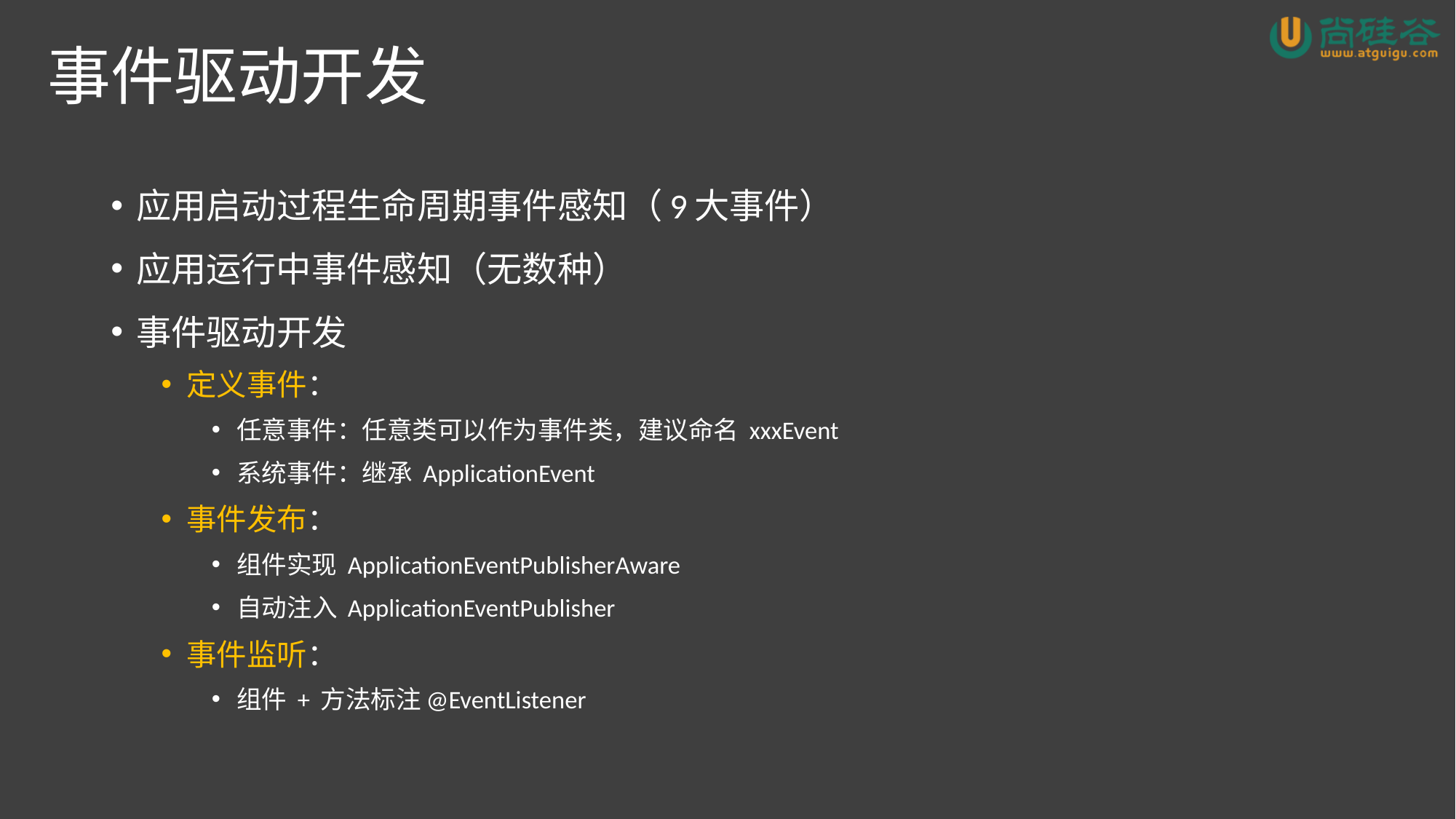

# 事件驱动开发
应用启动过程生命周期事件感知（9大事件）
应用运行中事件感知（无数种）
事件驱动开发
定义事件：
任意事件：任意类可以作为事件类，建议命名 xxxEvent
系统事件：继承 ApplicationEvent
事件发布：
组件实现 ApplicationEventPublisherAware
自动注入 ApplicationEventPublisher
事件监听：
组件 + 方法标注@EventListener